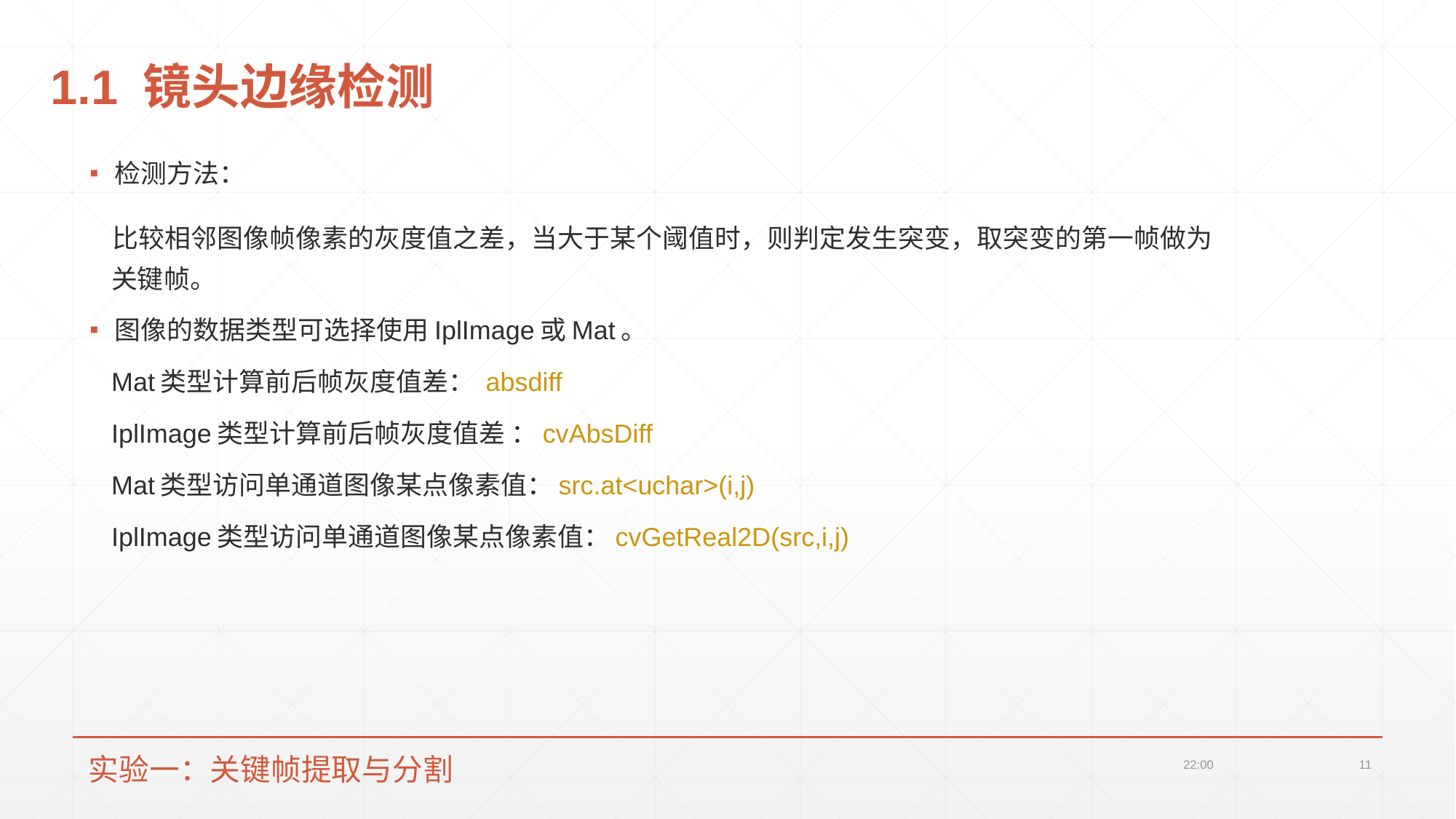

# 1.1 镜头边缘检测
检测方法：
   比较相邻图像帧像素的灰度值之差，当大于某个阈值时，则判定发生突变，取突变的第一帧做为关键帧。
图像的数据类型可选择使用IplImage或Mat。
   Mat类型计算前后帧灰度值差： absdiff
   IplImage类型计算前后帧灰度值差 ：cvAbsDiff
   Mat类型访问单通道图像某点像素值：src.at<uchar>(i,j)
   IplImage类型访问单通道图像某点像素值：cvGetReal2D(src,i,j)

实验一：关键帧提取与分割
22:00
11